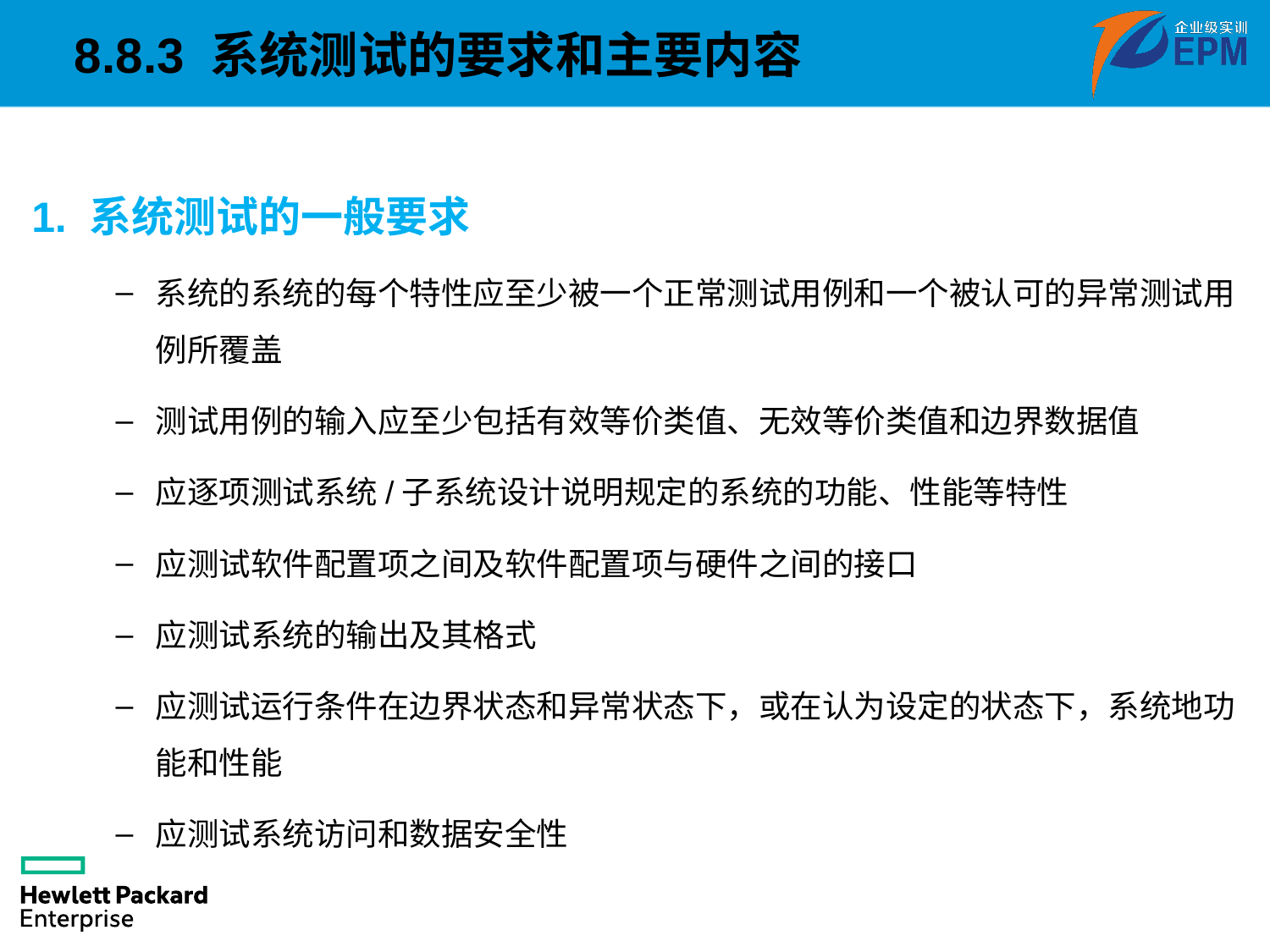

8.8.3 系统测试的要求和主要内容
1. 系统测试的一般要求
系统的系统的每个特性应至少被一个正常测试用例和一个被认可的异常测试用例所覆盖
测试用例的输入应至少包括有效等价类值、无效等价类值和边界数据值
应逐项测试系统/子系统设计说明规定的系统的功能、性能等特性
应测试软件配置项之间及软件配置项与硬件之间的接口
应测试系统的输出及其格式
应测试运行条件在边界状态和异常状态下，或在认为设定的状态下，系统地功能和性能
应测试系统访问和数据安全性